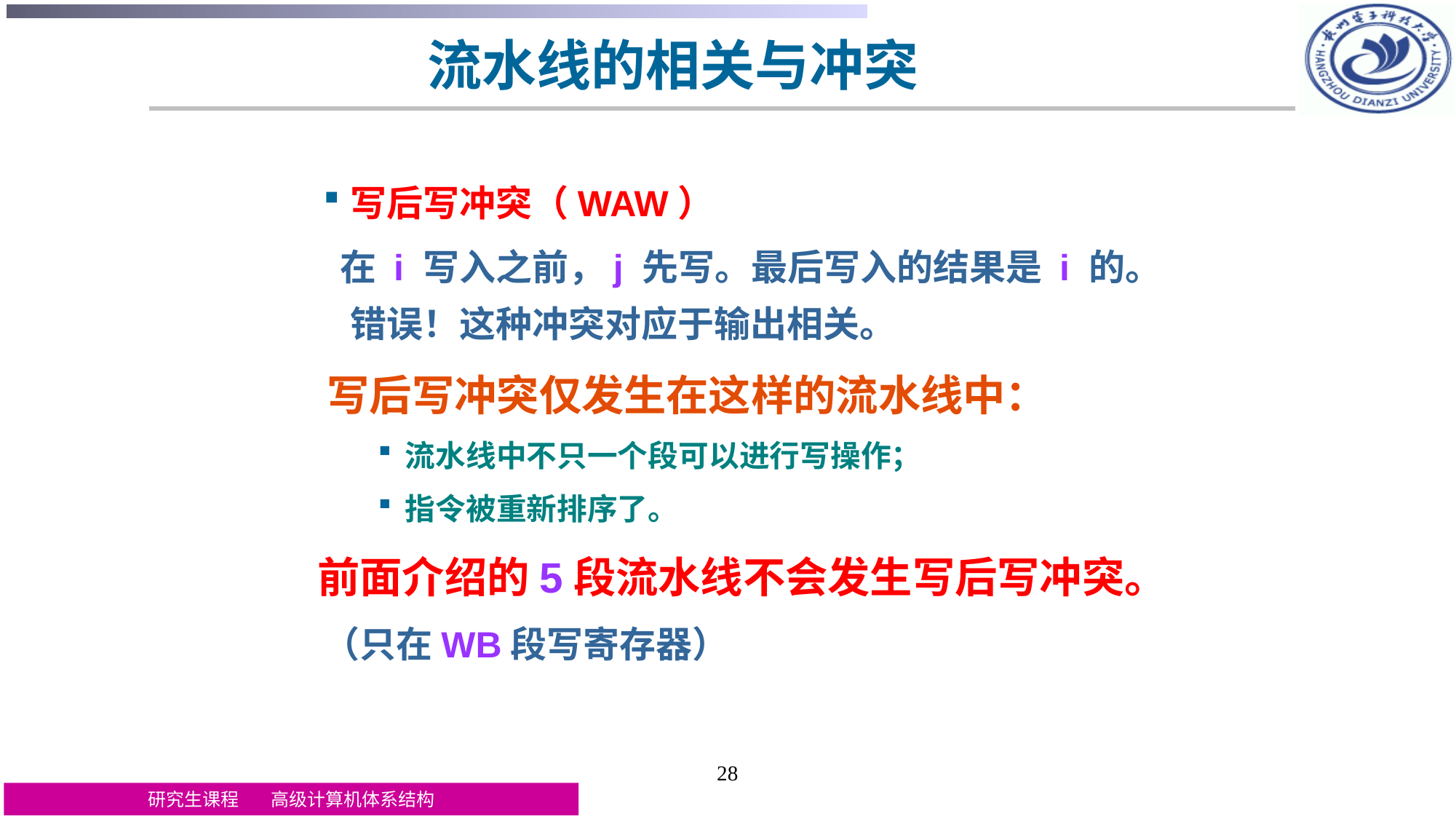

# 流水线的相关与冲突
写后写冲突（WAW）
 在 i 写入之前，j 先写。最后写入的结果是 i 的。错误！这种冲突对应于输出相关。
     写后写冲突仅发生在这样的流水线中：
流水线中不只一个段可以进行写操作；
指令被重新排序了。
    前面介绍的5段流水线不会发生写后写冲突。
（只在WB段写寄存器）

28